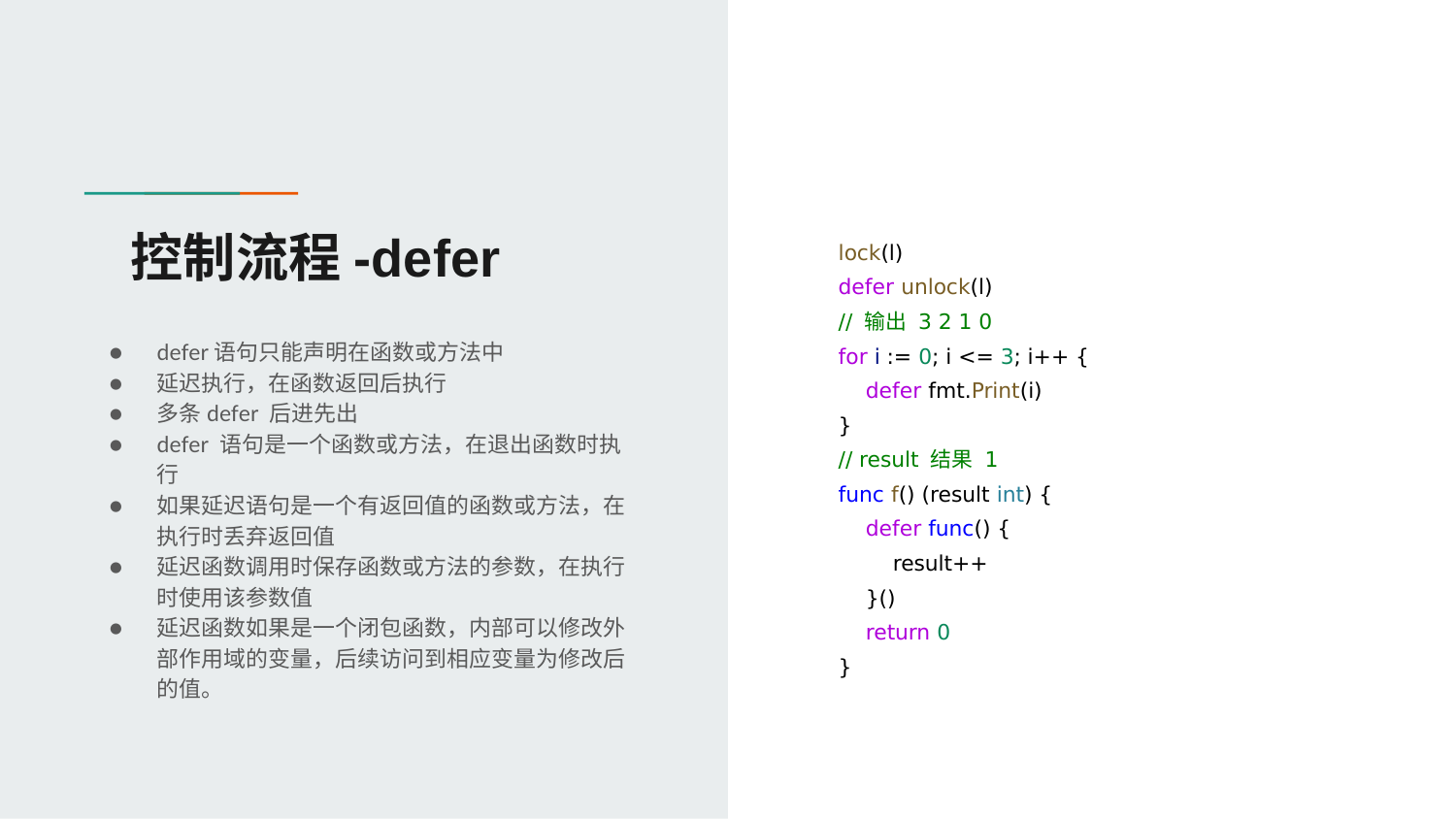

# 控制流程-defer

lock(l)
defer unlock(l)
// 输出 3 2 1 0
for i := 0; i <= 3; i++ {
    defer fmt.Print(i)
}
// result 结果 1
func f() (result int) {
    defer func() {
        result++
    }()
    return 0
}

defer语句只能声明在函数或方法中
延迟执行，在函数返回后执行
多条defer 后进先出
defer 语句是一个函数或方法，在退出函数时执行
如果延迟语句是一个有返回值的函数或方法，在执行时丢弃返回值
延迟函数调用时保存函数或方法的参数，在执行时使用该参数值
延迟函数如果是一个闭包函数，内部可以修改外部作用域的变量，后续访问到相应变量为修改后的值。